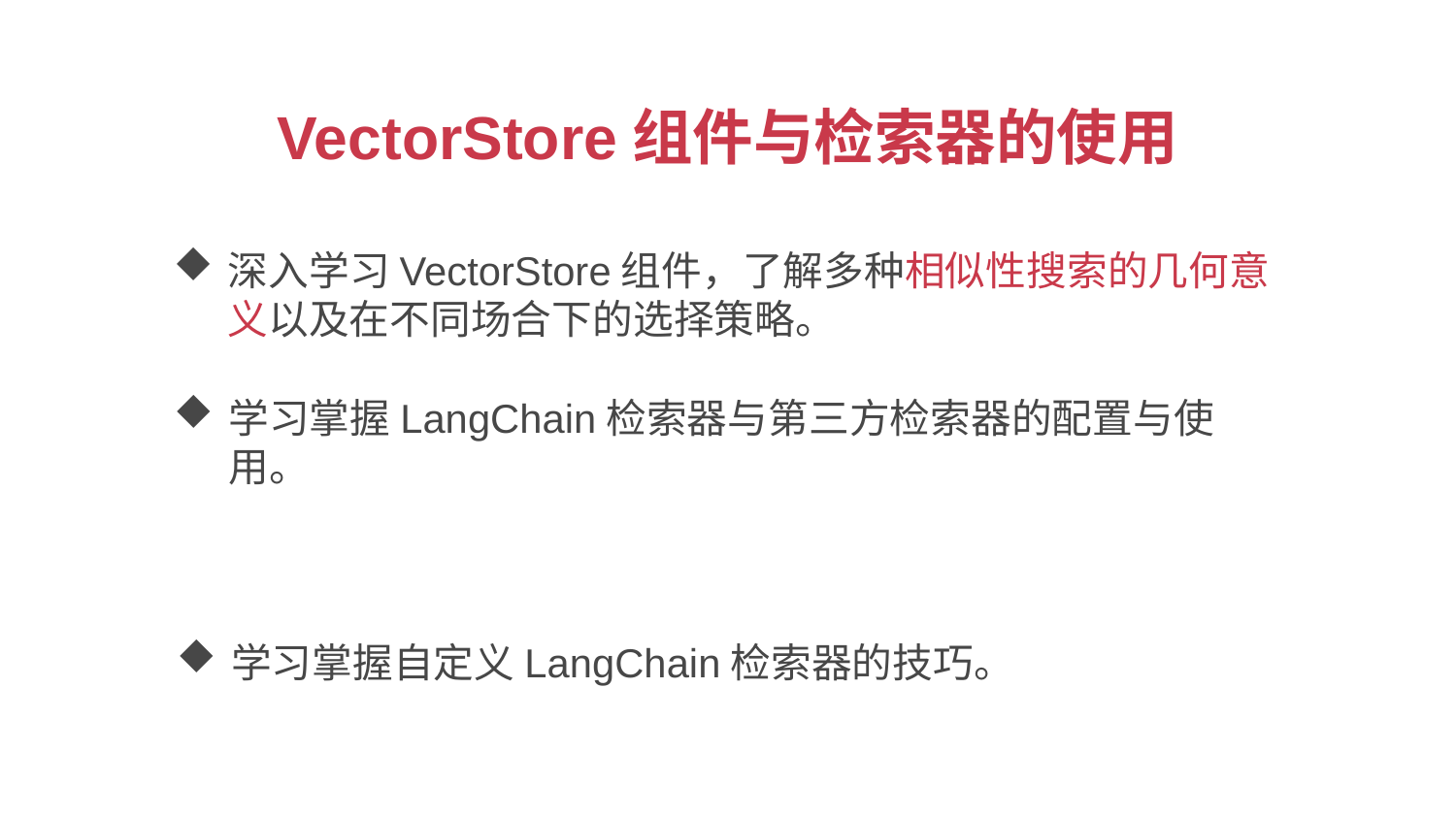

VectorStore组件与检索器的使用
深入学习VectorStore组件，了解多种相似性搜索的几何意义以及在不同场合下的选择策略。
学习掌握LangChain检索器与第三方检索器的配置与使用。
学习掌握自定义LangChain检索器的技巧。